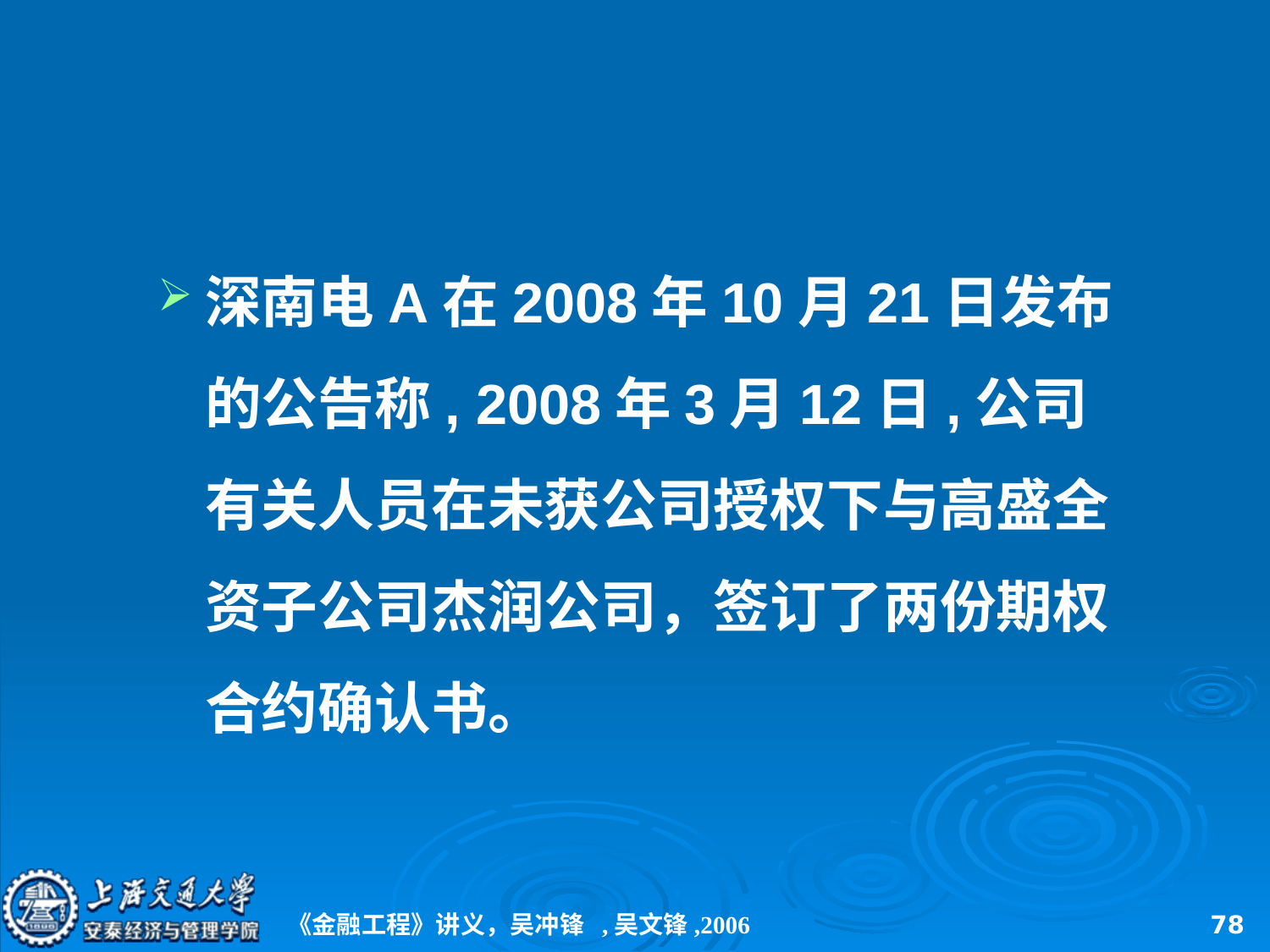

#
深南电A在2008年10月21日发布的公告称, 2008年3月12日,公司有关人员在未获公司授权下与高盛全资子公司杰润公司，签订了两份期权合约确认书。